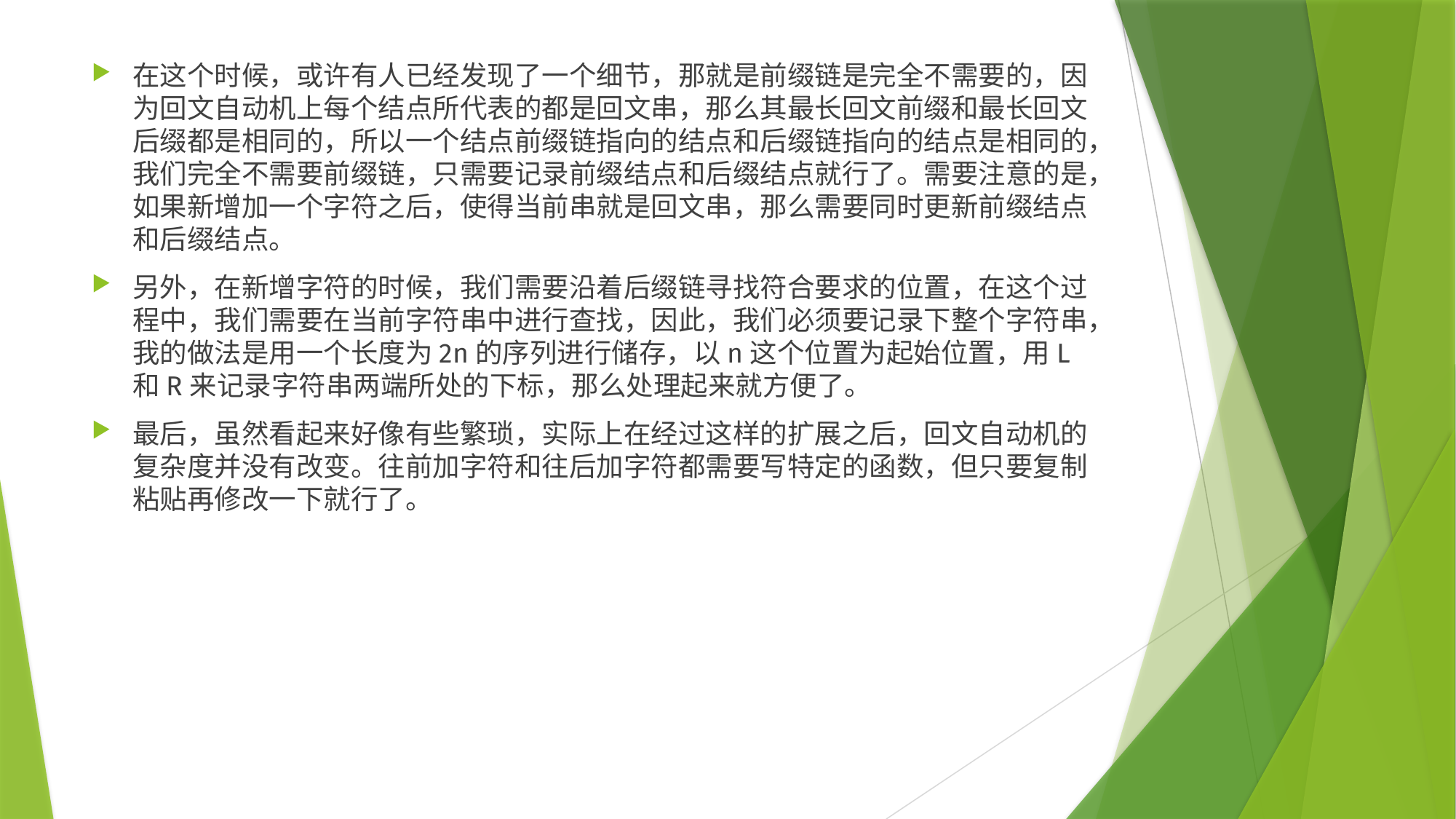

在这个时候，或许有人已经发现了一个细节，那就是前缀链是完全不需要的，因为回文自动机上每个结点所代表的都是回文串，那么其最长回文前缀和最长回文后缀都是相同的，所以一个结点前缀链指向的结点和后缀链指向的结点是相同的，我们完全不需要前缀链，只需要记录前缀结点和后缀结点就行了。需要注意的是，如果新增加一个字符之后，使得当前串就是回文串，那么需要同时更新前缀结点和后缀结点。
另外，在新增字符的时候，我们需要沿着后缀链寻找符合要求的位置，在这个过程中，我们需要在当前字符串中进行查找，因此，我们必须要记录下整个字符串，我的做法是用一个长度为2n的序列进行储存，以n这个位置为起始位置，用L和R来记录字符串两端所处的下标，那么处理起来就方便了。
最后，虽然看起来好像有些繁琐，实际上在经过这样的扩展之后，回文自动机的复杂度并没有改变。往前加字符和往后加字符都需要写特定的函数，但只要复制粘贴再修改一下就行了。